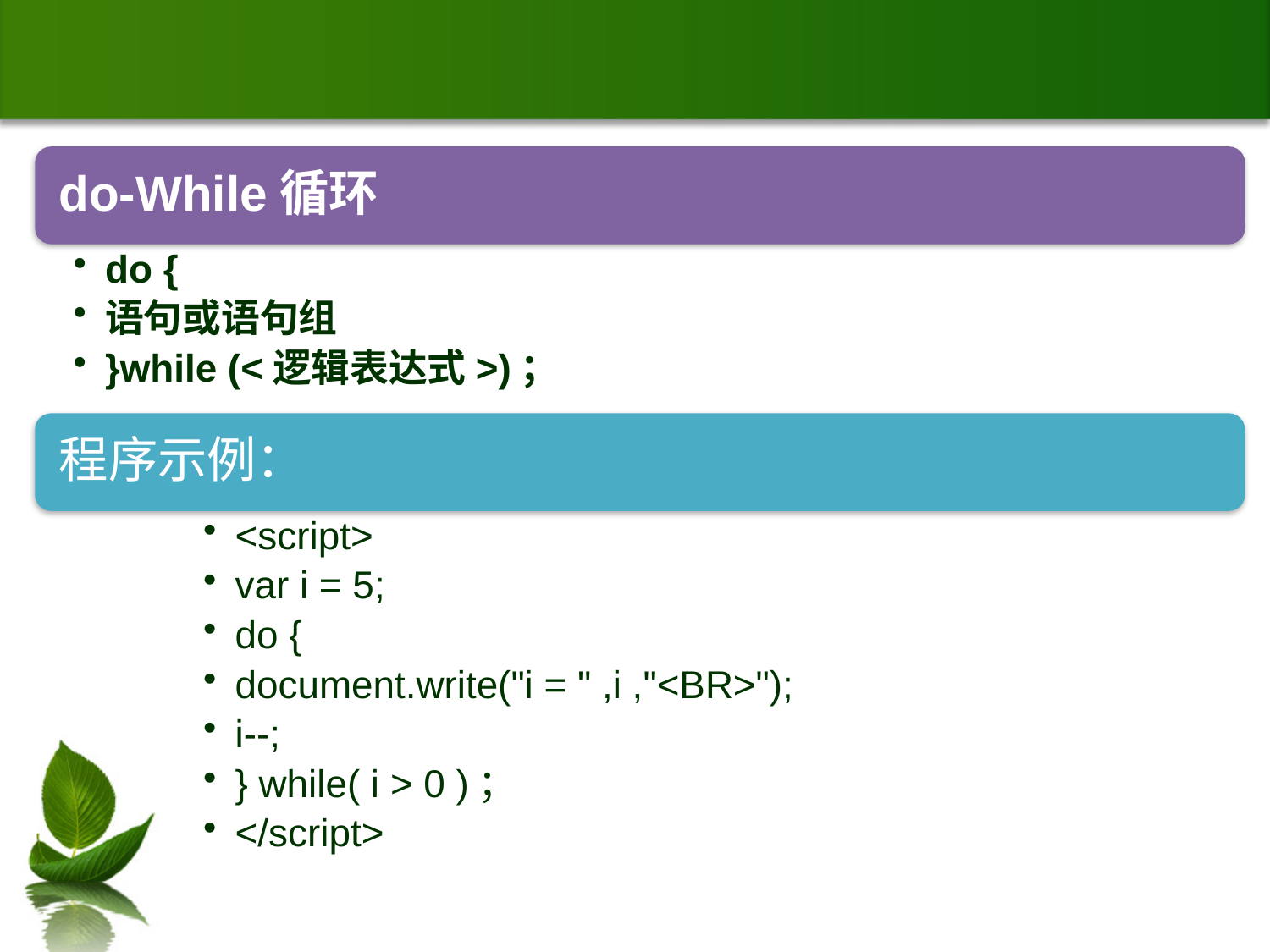

do-While循环
do {
语句或语句组
}while (<逻辑表达式>)；
程序示例：
<script>
var i = 5;
do {
document.write("i = " ,i ,"<BR>");
i--;
} while( i > 0 )；
</script>